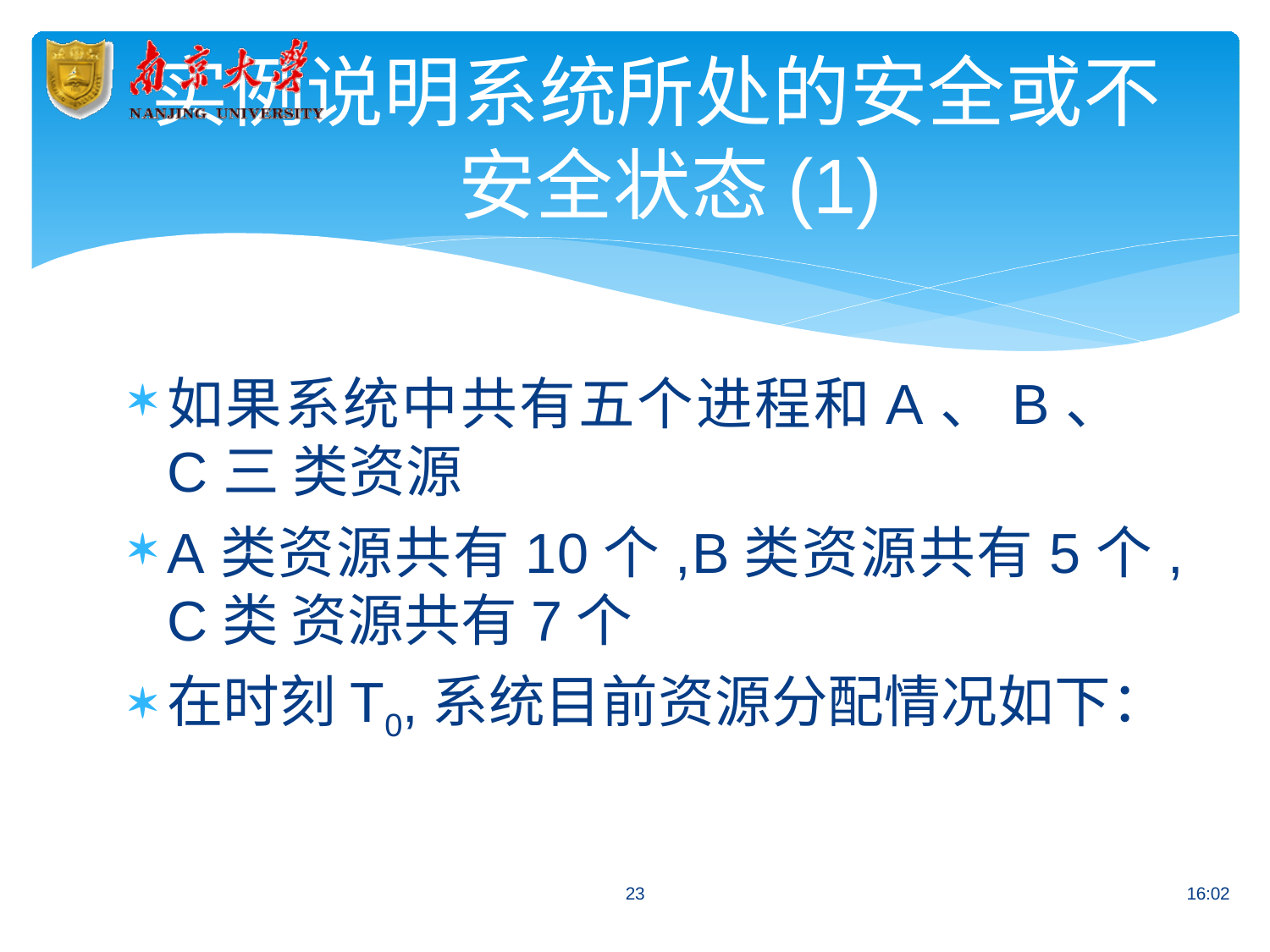

# 实例说明系统所处的安全或不 安全状态(1)
如果系统中共有五个进程和A、B、C三 类资源
A类资源共有10个,B类资源共有5个,C类 资源共有7个
在时刻T0,系统目前资源分配情况如下：
23
16:02